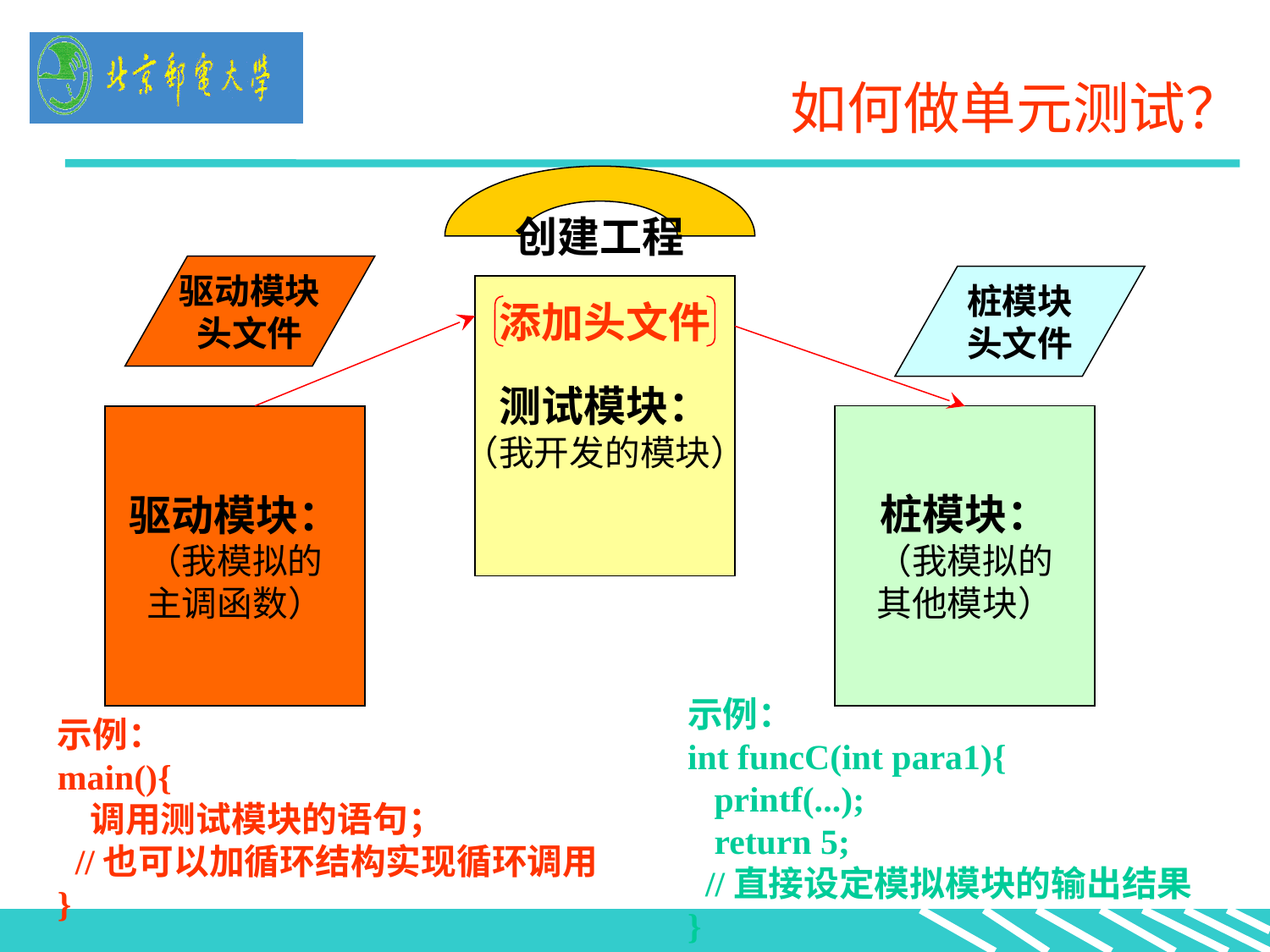

# 如何做单元测试？
创建工程
驱动模块
头文件
桩模块
头文件
添加头文件
测试模块：
（我开发的模块）

驱动模块：
（我模拟的
主调函数）
示例：
main(){
   调用测试模块的语句；
  //也可以加循环结构实现循环调用
}

桩模块：
（我模拟的
其他模块）
示例：
int funcC(int para1){
   printf(...);
   return 5;
  //直接设定模拟模块的输出结果
}